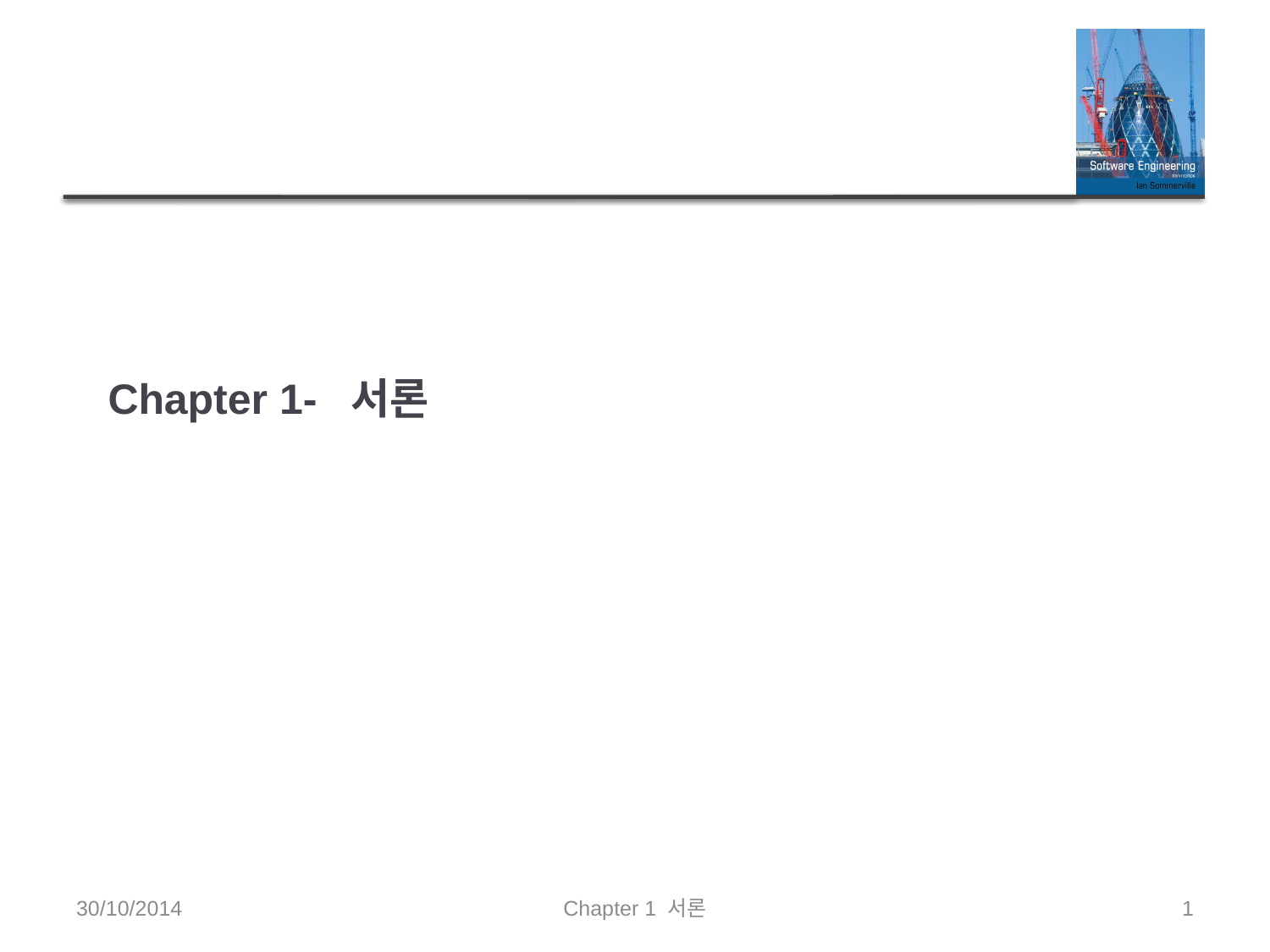

# Chapter 1-  서론

30/10/2014
Chapter 1 서론
1